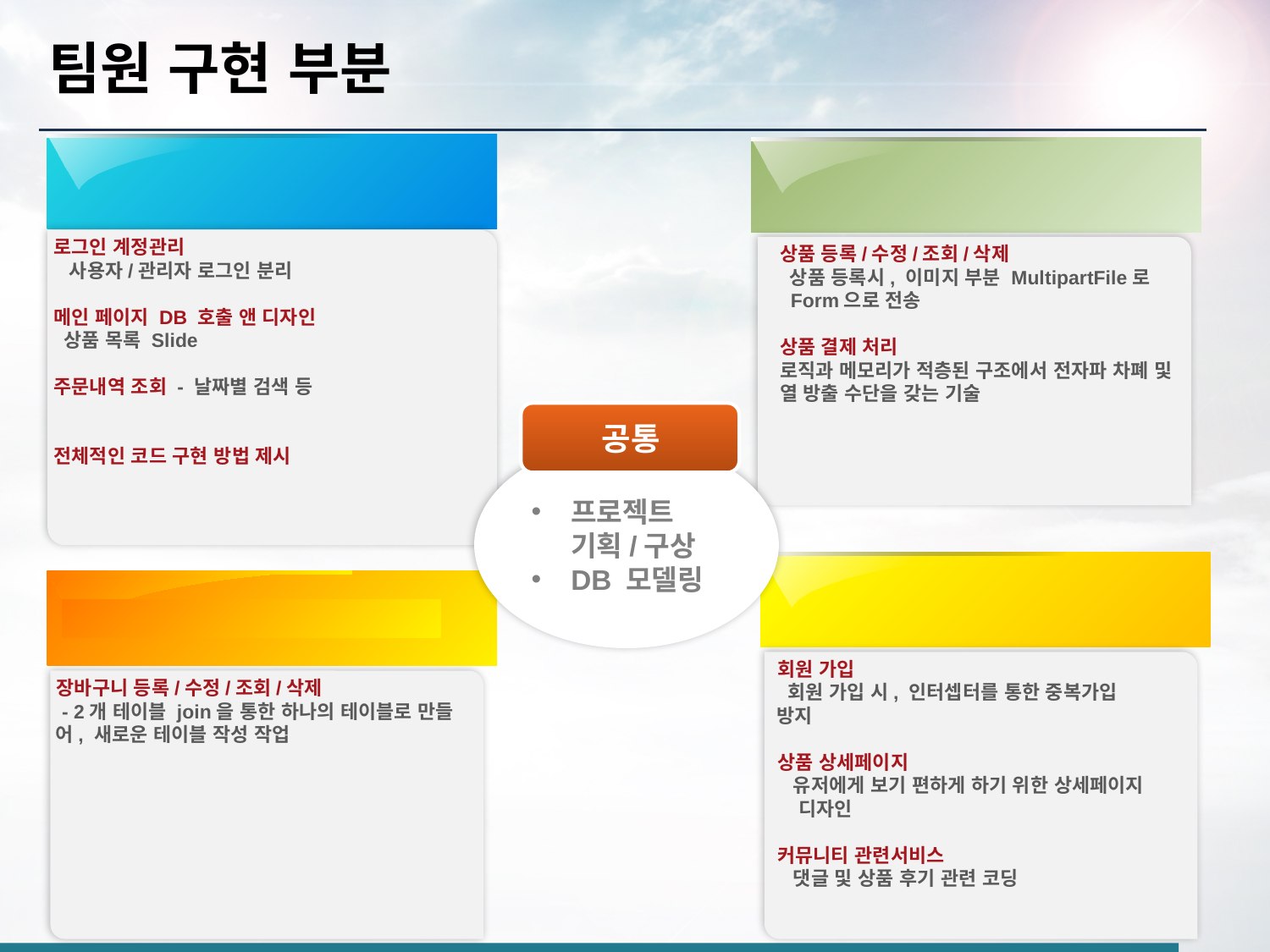

팀원 구현 부분

로그인 계정관리
  사용자/관리자 로그인 분리

메인 페이지 DB 호출 앤 디자인
 상품 목록 Slide

주문내역 조회 - 날짜별 검색 등

전체적인 코드 구현 방법 제시

상품 등록/수정/조회/삭제
 상품 등록시, 이미지 부분 MultipartFile로
  Form으로 전송

상품 결제 처리
로직과 메모리가 적층된 구조에서 전자파 차폐 및
열 방출 수단을 갖는 기술

회원 가입
 회원 가입 시, 인터셉터를 통한 중복가입 방지

상품 상세페이지
  유저에게 보기 편하게 하기 위한 상세페이지
   디자인

커뮤니티 관련서비스
  댓글 및 상품 후기 관련 코딩

장바구니 등록/수정/조회/삭제
 - 2개 테이블 join을 통한 하나의 테이블로 만들어, 새로운 테이블 작성 작업

공통
프로젝트 기획/구상
DB 모델링
5